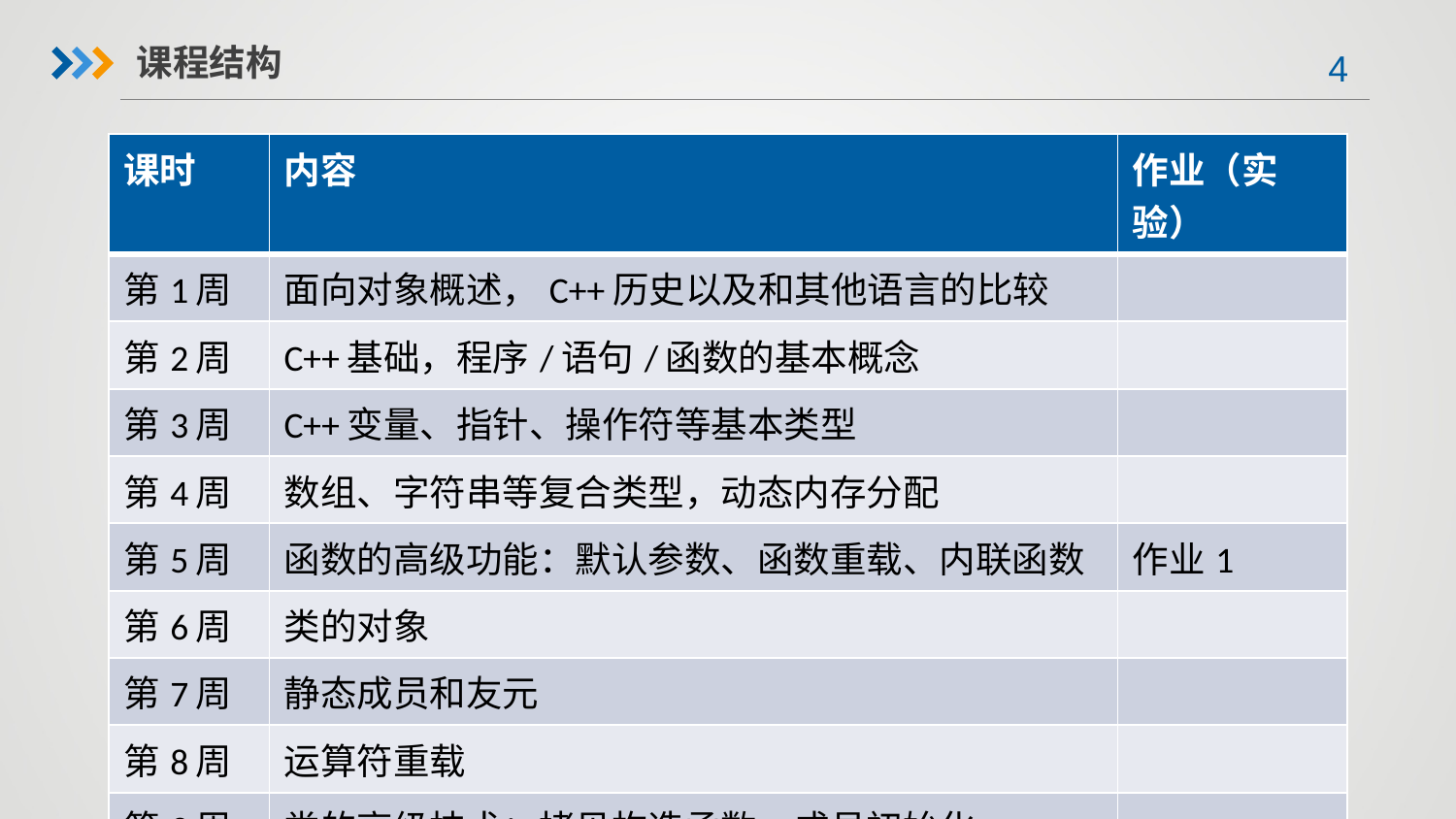

课程结构
| 课时 | 内容 | 作业（实验） |
| --- | --- | --- |
| 第1周 | 面向对象概述，C++历史以及和其他语言的比较 |  |
| 第2周 | C++基础，程序/语句/函数的基本概念 |  |
| 第3周 | C++变量、指针、操作符等基本类型 |  |
| 第4周 | 数组、字符串等复合类型，动态内存分配 |  |
| 第5周 | 函数的高级功能：默认参数、函数重载、内联函数 | 作业1 |
| 第6周 | 类的对象 |  |
| 第7周 | 静态成员和友元 |  |
| 第8周 | 运算符重载 |  |
| 第9周 | 类的高级技术：拷贝构造函数、成员初始化 |  |
| 第10周 | 继承和派生 |  |